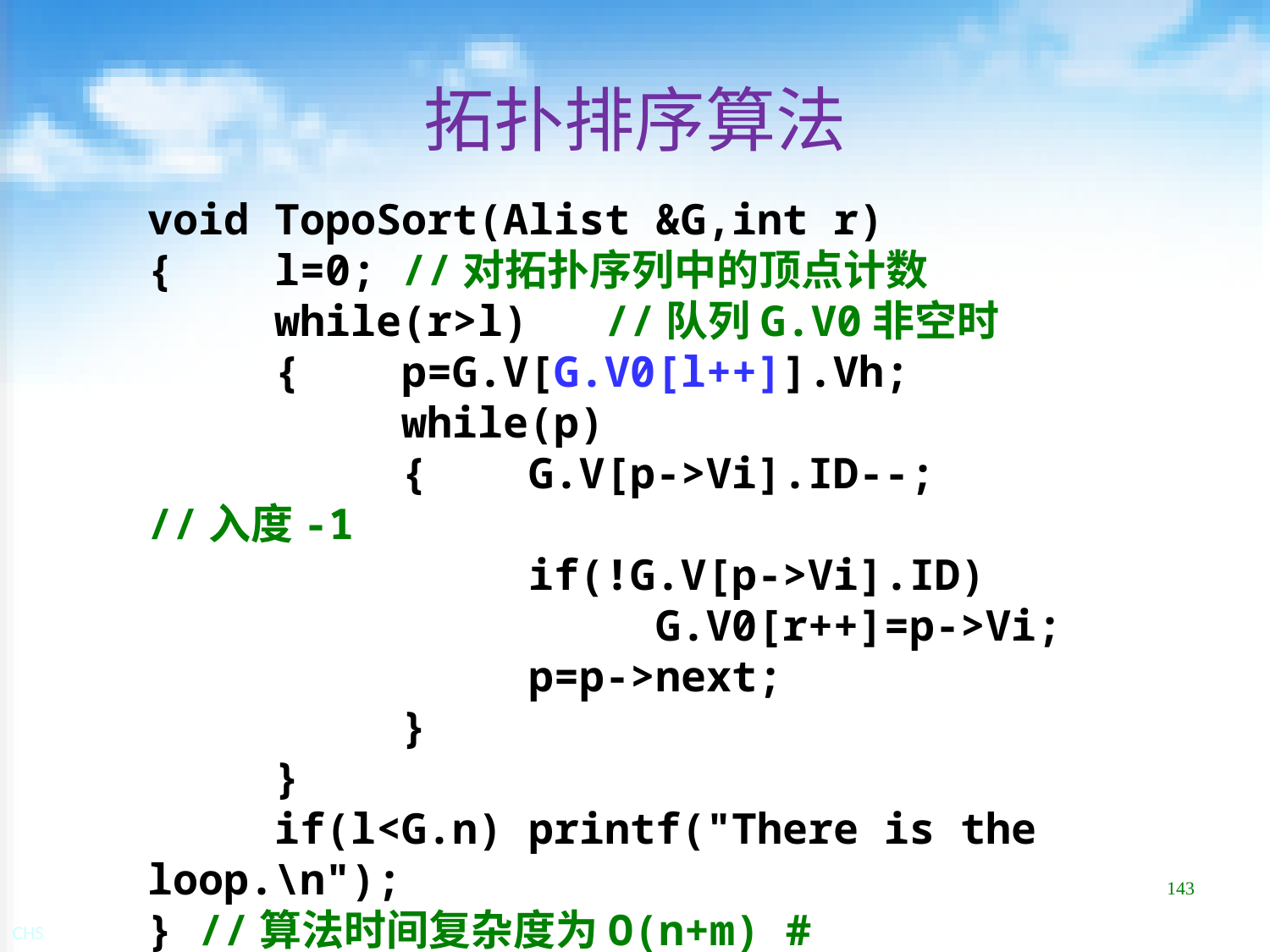

# 拓扑排序算法
void TopoSort(Alist &G,int r)
{	l=0;	//对拓扑序列中的顶点计数
	while(r>l)   //队列G.V0非空时
	{	p=G.V[G.V0[l++]].Vh;
		while(p)
		{	G.V[p->Vi].ID--;	//入度-1
			if(!G.V[p->Vi].ID)
				G.V0[r++]=p->Vi;
			p=p->next;
		}
	}
	if(l<G.n) printf("There is the loop.\n");
} //算法时间复杂度为O(n+m) #
143